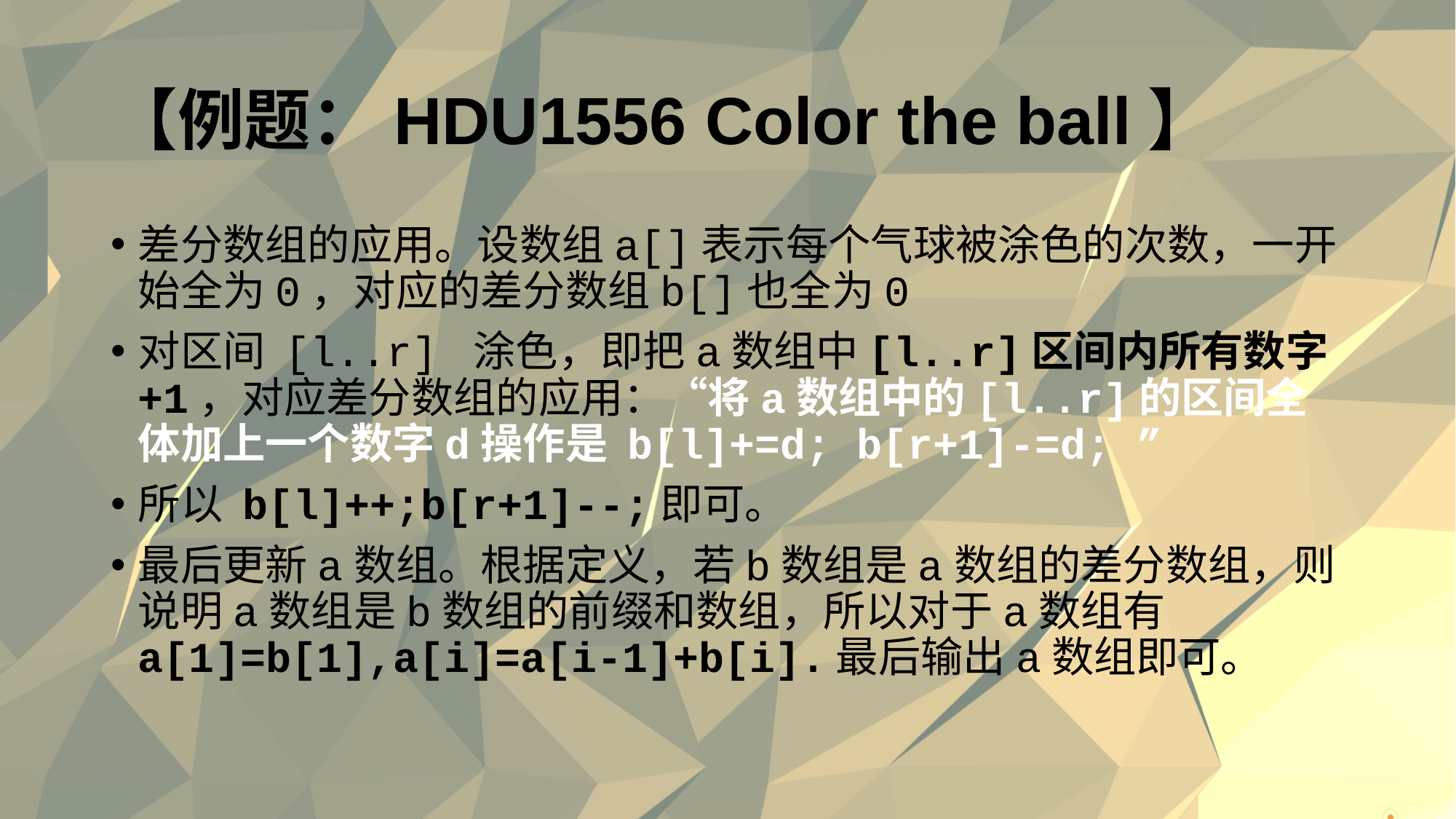

# 【例题：HDU1556 Color the ball】
差分数组的应用。设数组a[]表示每个气球被涂色的次数，一开始全为0，对应的差分数组b[]也全为0
对区间 [l..r] 涂色，即把a数组中[l..r]区间内所有数字+1，对应差分数组的应用：“将a数组中的[l..r]的区间全体加上一个数字d操作是 b[l]+=d; b[r+1]-=d; ”
所以 b[l]++;b[r+1]--;即可。
最后更新a数组。根据定义，若b数组是a数组的差分数组，则说明a数组是b数组的前缀和数组，所以对于a数组有a[1]=b[1],a[i]=a[i-1]+b[i].最后输出a数组即可。